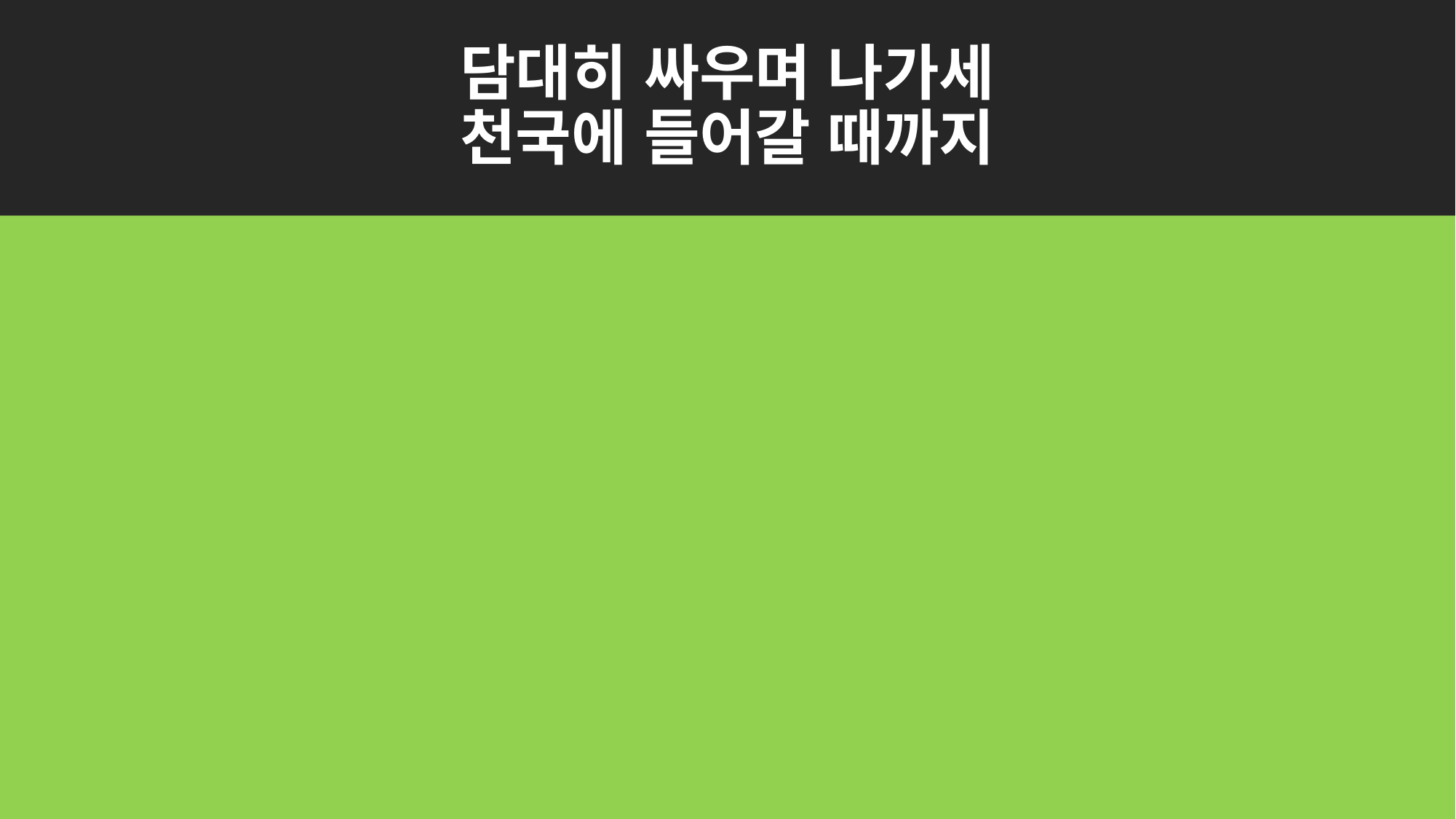

# 담대히 싸우며 나가세 천국에 들어갈 때까지